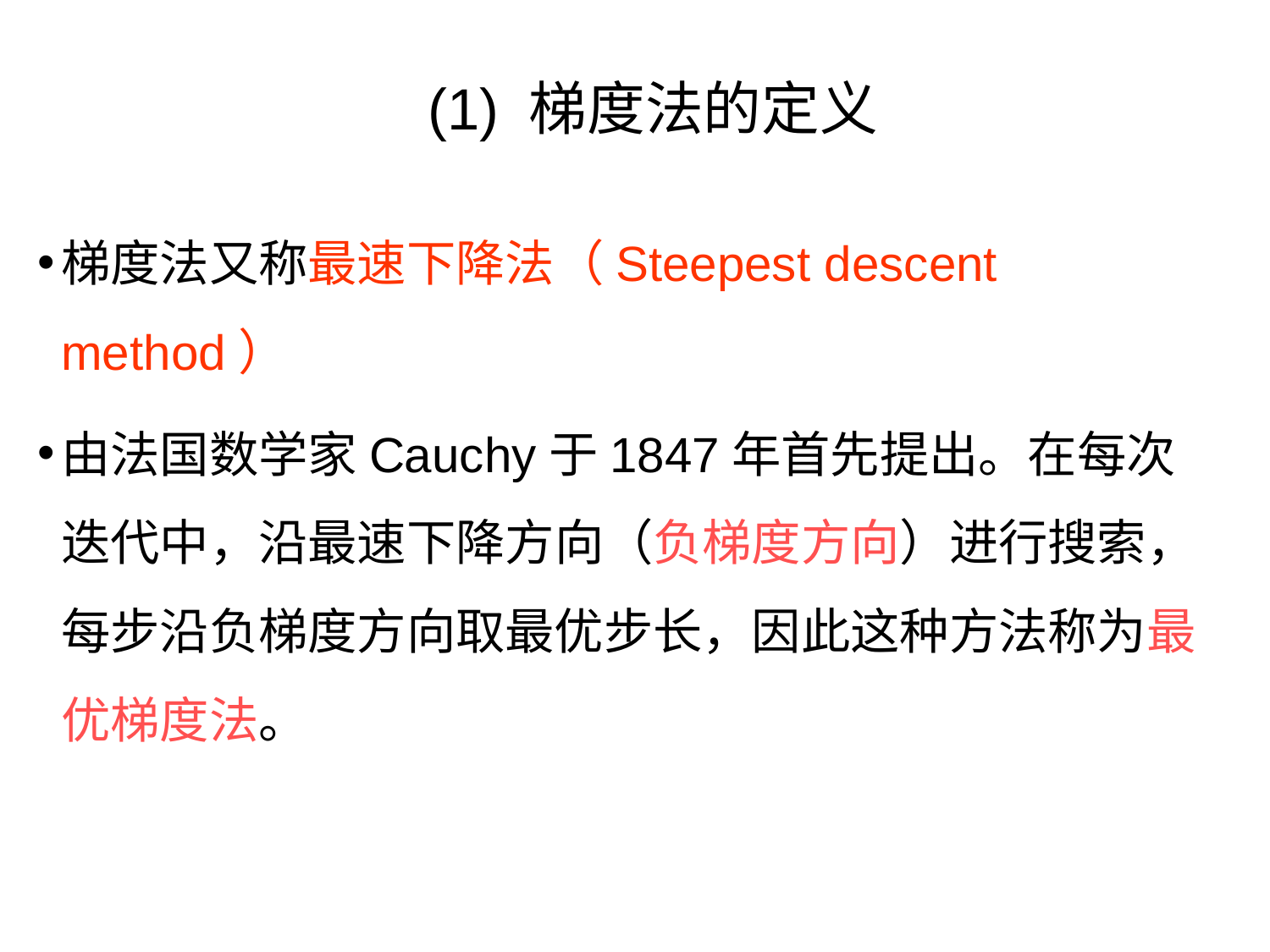

# (1) 梯度法的定义
梯度法又称最速下降法（Steepest descent method）
由法国数学家Cauchy于1847年首先提出。在每次迭代中，沿最速下降方向（负梯度方向）进行搜索，每步沿负梯度方向取最优步长，因此这种方法称为最优梯度法。